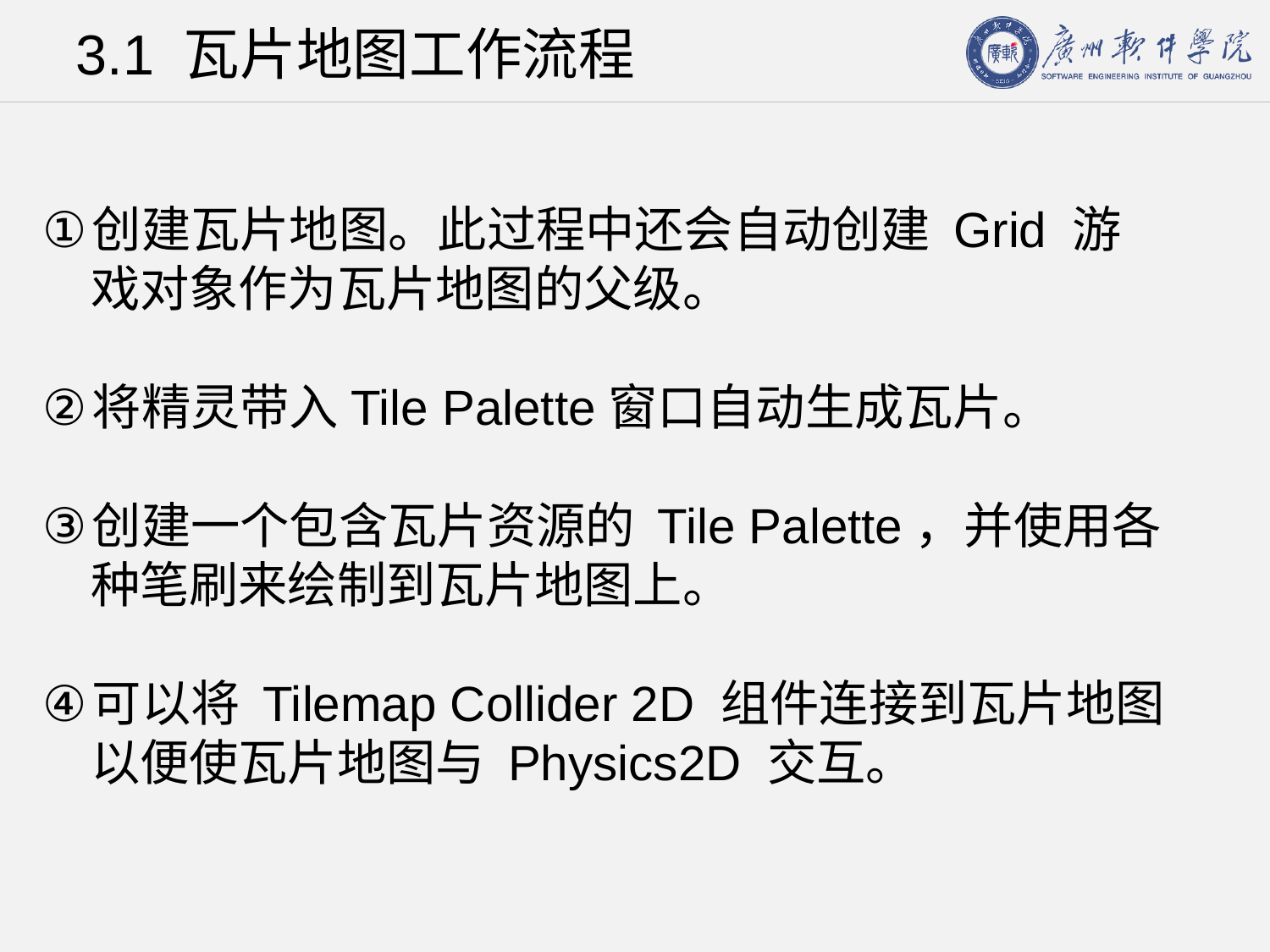

# 3.1 瓦片地图工作流程
创建瓦片地图。此过程中还会自动创建 Grid 游戏对象作为瓦片地图的父级。

将精灵带入Tile Palette窗口自动生成瓦片。

创建一个包含瓦片资源的 Tile Palette，并使用各种笔刷来绘制到瓦片地图上。

可以将 Tilemap Collider 2D 组件连接到瓦片地图以便使瓦片地图与 Physics2D 交互。